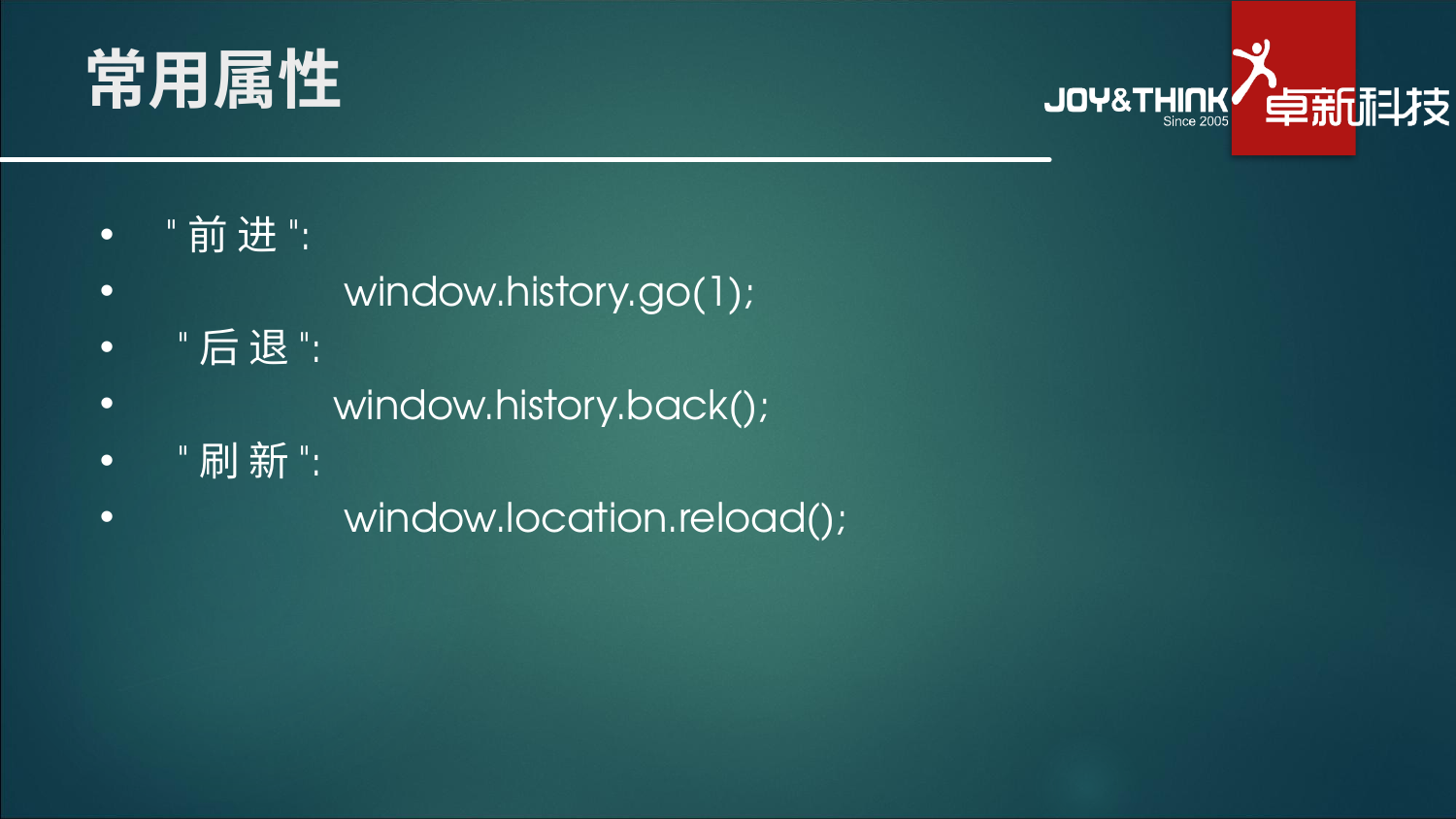

# 常用属性
 "前 进":
                 window.history.go(1);
  "后 退":
                window.history.back();
  "刷 新":
                 window.location.reload();